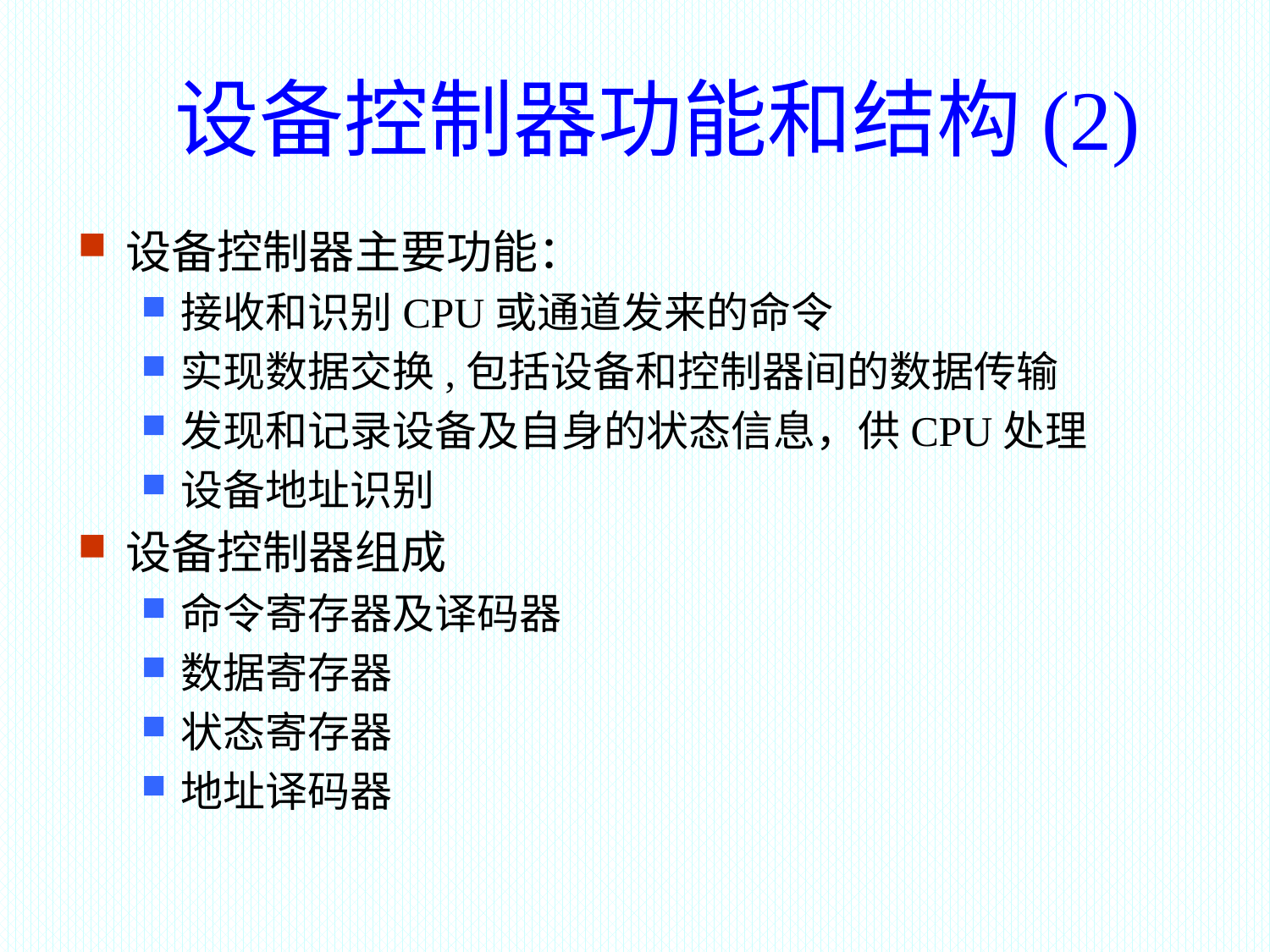

设备控制器功能和结构(2)
设备控制器主要功能：
接收和识别CPU或通道发来的命令
实现数据交换,包括设备和控制器间的数据传输
发现和记录设备及自身的状态信息，供CPU处理
设备地址识别
设备控制器组成
命令寄存器及译码器
数据寄存器
状态寄存器
地址译码器